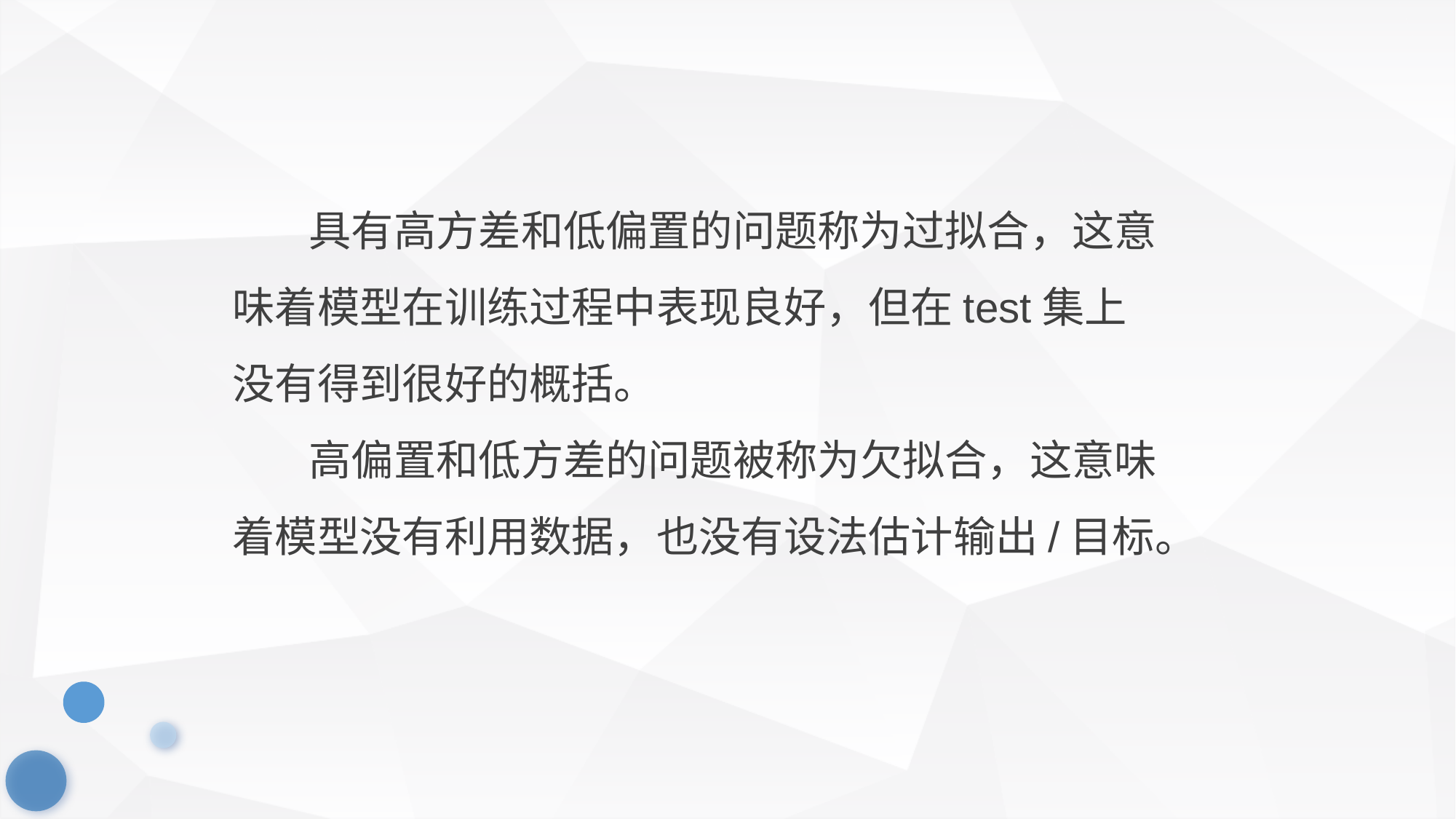

具有高方差和低偏置的问题称为过拟合，这意味着模型在训练过程中表现良好，但在test集上没有得到很好的概括。
       高偏置和低方差的问题被称为欠拟合，这意味着模型没有利用数据，也没有设法估计输出/目标。